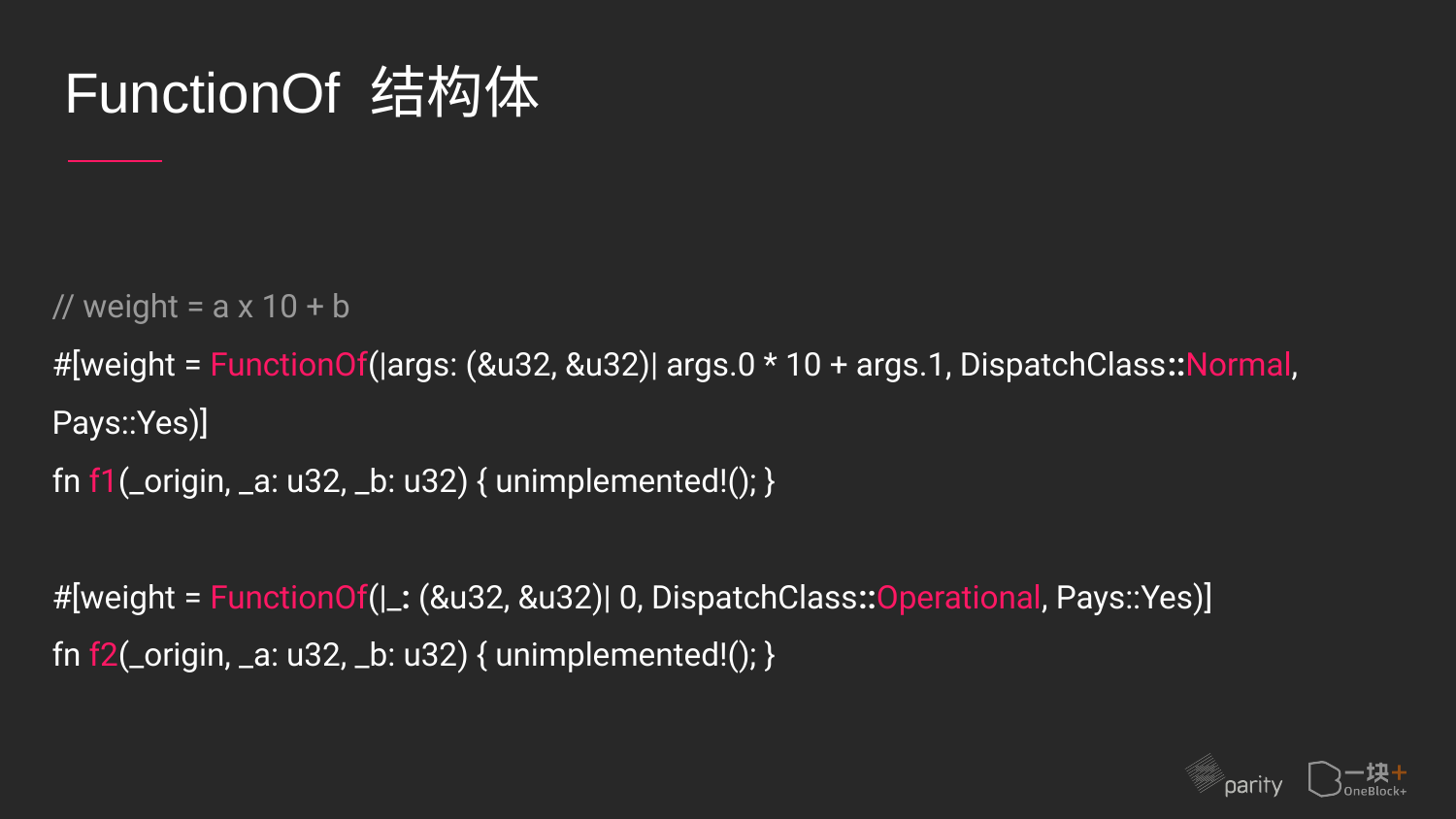

# FunctionOf 结构体
// weight = a x 10 + b
#[weight = FunctionOf(|args: (&u32, &u32)| args.0 * 10 + args.1, DispatchClass::Normal, Pays::Yes)]
fn f1(_origin, _a: u32, _b: u32) { unimplemented!(); }

#[weight = FunctionOf(|_: (&u32, &u32)| 0, DispatchClass::Operational, Pays::Yes)]
fn f2(_origin, _a: u32, _b: u32) { unimplemented!(); }